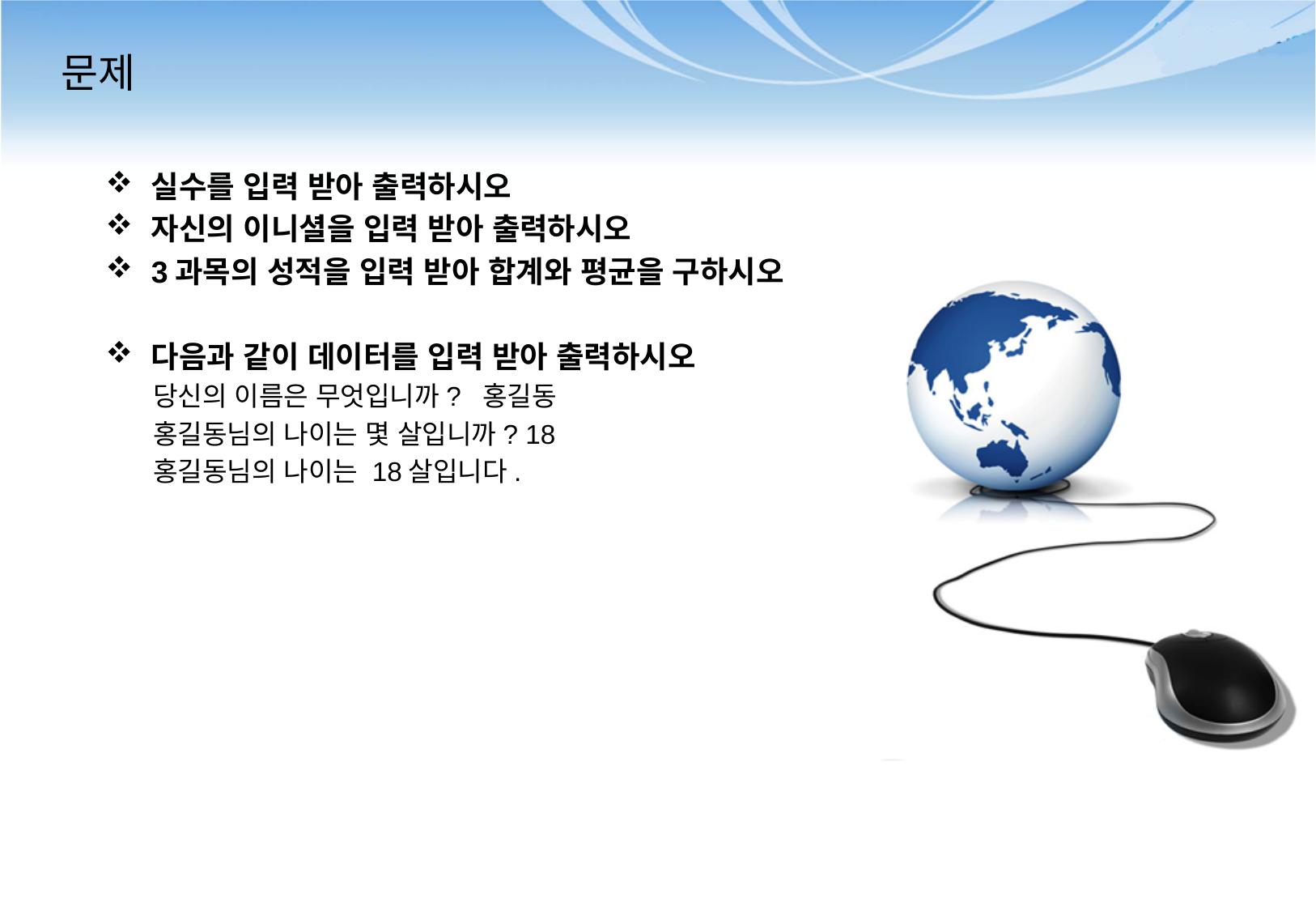

# 문제
실수를 입력 받아 출력하시오
자신의 이니셜을 입력 받아 출력하시오
3과목의 성적을 입력 받아 합계와 평균을 구하시오

다음과 같이 데이터를 입력 받아 출력하시오
당신의 이름은 무엇입니까?  홍길동
홍길동님의 나이는 몇 살입니까? 18
홍길동님의 나이는 18살입니다.